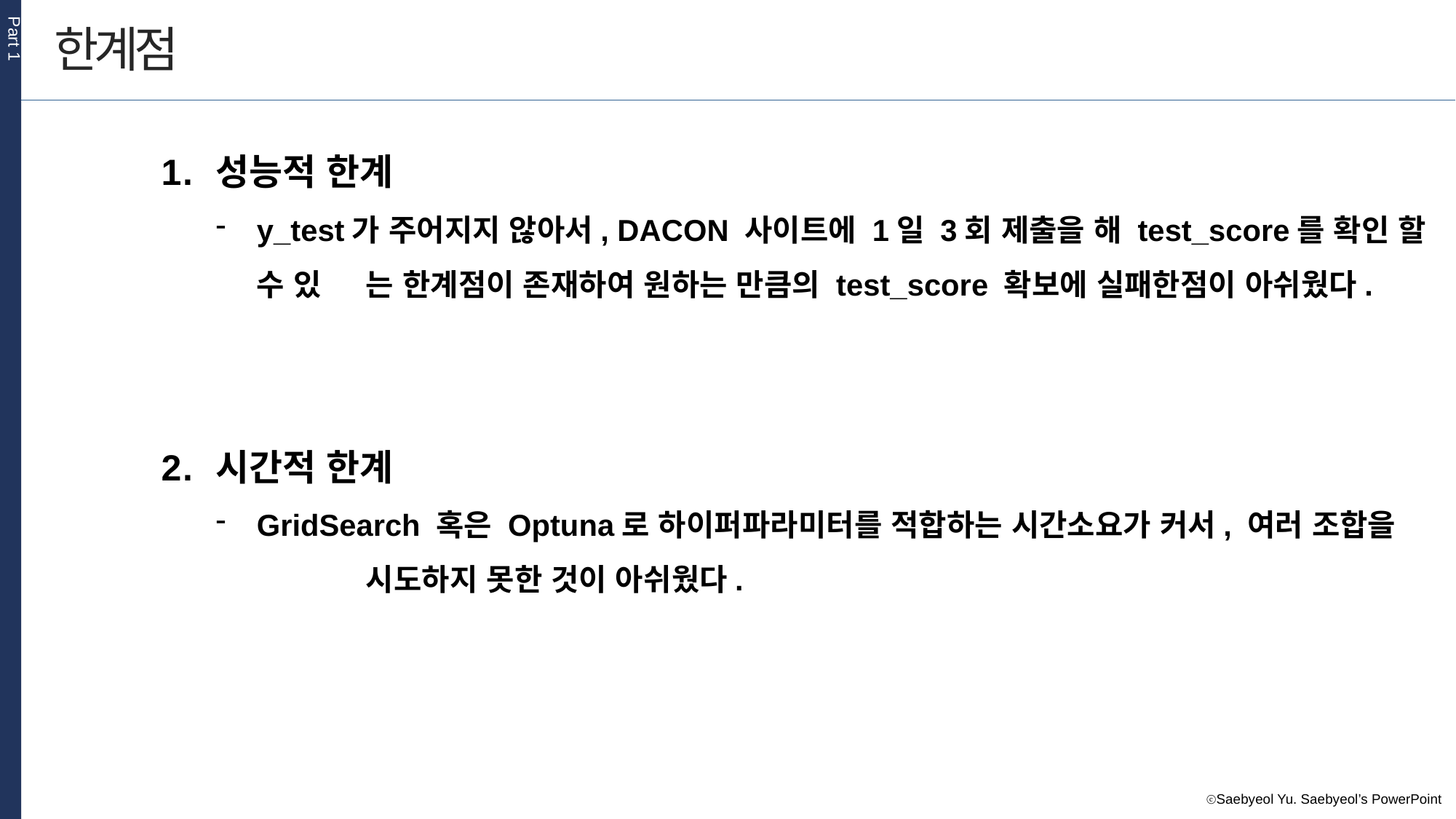

Part 1
한계점

성능적 한계
y_test가 주어지지 않아서, DACON 사이트에 1일 3회 제출을 해 test_score를 확인 할 수 있	는 한계점이 존재하여 원하는 만큼의 test_score 확보에 실패한점이 아쉬웠다.

시간적 한계
GridSearch 혹은 Optuna로 하이퍼파라미터를 적합하는 시간소요가 커서, 여러 조합을     	시도하지 못한 것이 아쉬웠다.

주제를 입력하세요
2
주제를 입력하세요
3
주제를 입력하세요
            1